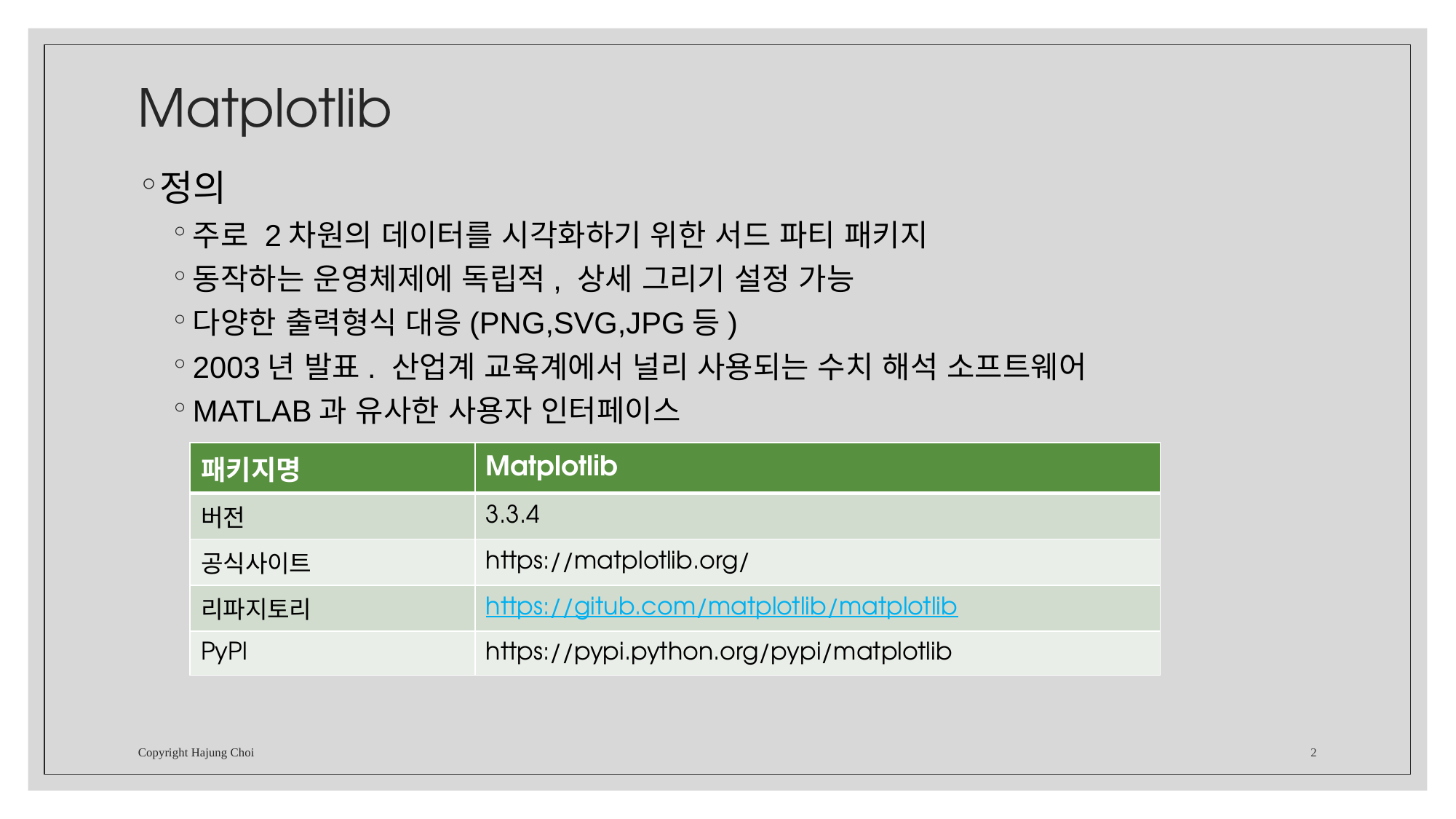

# Matplotlib
정의
주로 2차원의 데이터를 시각화하기 위한 서드 파티 패키지
동작하는 운영체제에 독립적, 상세 그리기 설정 가능
다양한 출력형식 대응(PNG,SVG,JPG등)
2003년 발표. 산업계 교육계에서 널리 사용되는 수치 해석 소프트웨어
MATLAB과 유사한 사용자 인터페이스

| 패키지명 | Matplotlib |
| --- | --- |
| 버전 | 3.3.4 |
| 공식사이트 | https://matplotlib.org/ |
| 리파지토리 | https://gitub.com/matplotlib/matplotlib |
| PyPl | https://pypi.python.org/pypi/matplotlib |
Copyright Hajung Choi
2